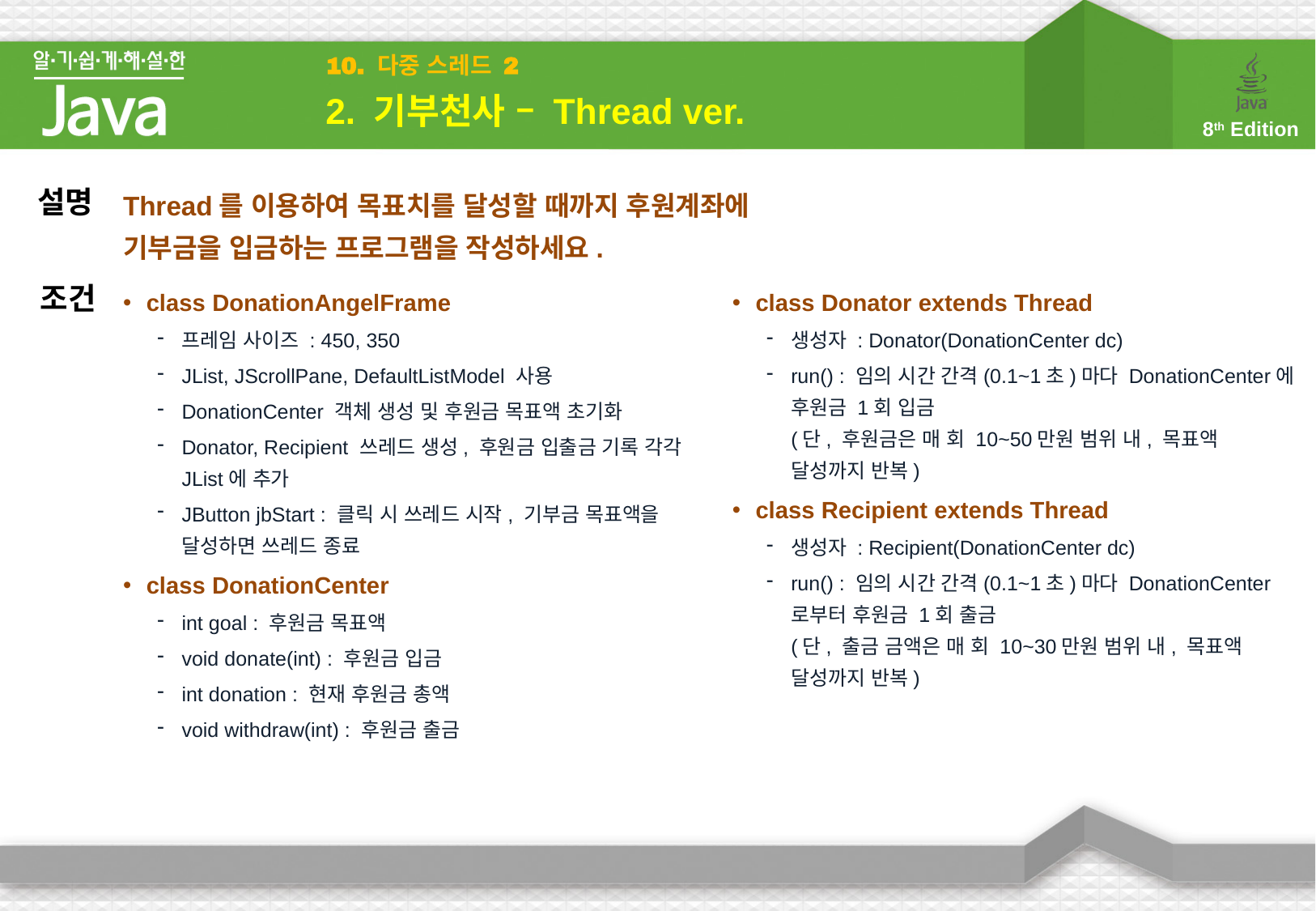

# 10. 다중 스레드 2
2. 기부천사 – Thread ver.
Thread를 이용하여 목표치를 달성할 때까지 후원계좌에 기부금을 입금하는 프로그램을 작성하세요.

설명
조건
class DonationAngelFrame
프레임 사이즈 : 450, 350
JList, JScrollPane, DefaultListModel 사용
DonationCenter 객체 생성 및 후원금 목표액 초기화
Donator, Recipient 쓰레드 생성, 후원금 입출금 기록 각각 JList에 추가
JButton jbStart : 클릭 시 쓰레드 시작, 기부금 목표액을 달성하면 쓰레드 종료
class DonationCenter
int goal : 후원금 목표액
void donate(int) : 후원금 입금
int donation : 현재 후원금 총액
void withdraw(int) : 후원금 출금
class Donator extends Thread
생성자 : Donator(DonationCenter dc)
run() : 임의 시간 간격(0.1~1초)마다 DonationCenter에 후원금 1회 입금
(단, 후원금은 매 회 10~50만원 범위 내, 목표액 달성까지 반복)
class Recipient extends Thread
생성자 : Recipient(DonationCenter dc)
run() : 임의 시간 간격(0.1~1초)마다 DonationCenter로부터 후원금 1회 출금
(단, 출금 금액은 매 회 10~30만원 범위 내, 목표액 달성까지 반복)